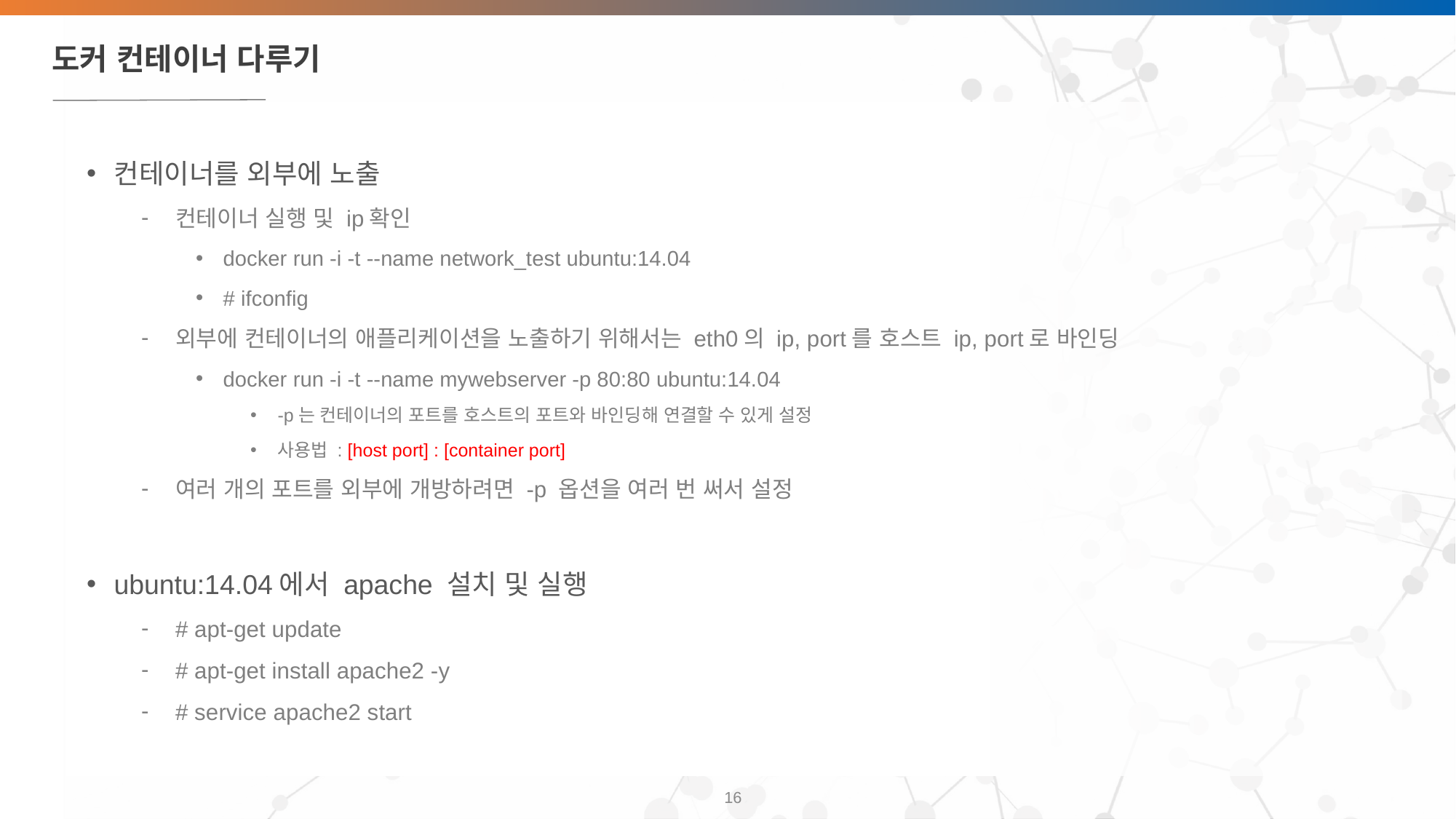

# 도커 컨테이너 다루기

컨테이너를 외부에 노출
컨테이너 실행 및 ip확인
docker run -i -t --name network_test ubuntu:14.04
# ifconfig
외부에 컨테이너의 애플리케이션을 노출하기 위해서는 eth0의 ip, port를 호스트 ip, port로 바인딩
docker run -i -t --name mywebserver -p 80:80 ubuntu:14.04
-p는 컨테이너의 포트를 호스트의 포트와 바인딩해 연결할 수 있게 설정
사용법 : [host port] : [container port]
여러 개의 포트를 외부에 개방하려면 -p 옵션을 여러 번 써서 설정

ubuntu:14.04에서 apache 설치 및 실행
# apt-get update
# apt-get install apache2 -y
# service apache2 start

16